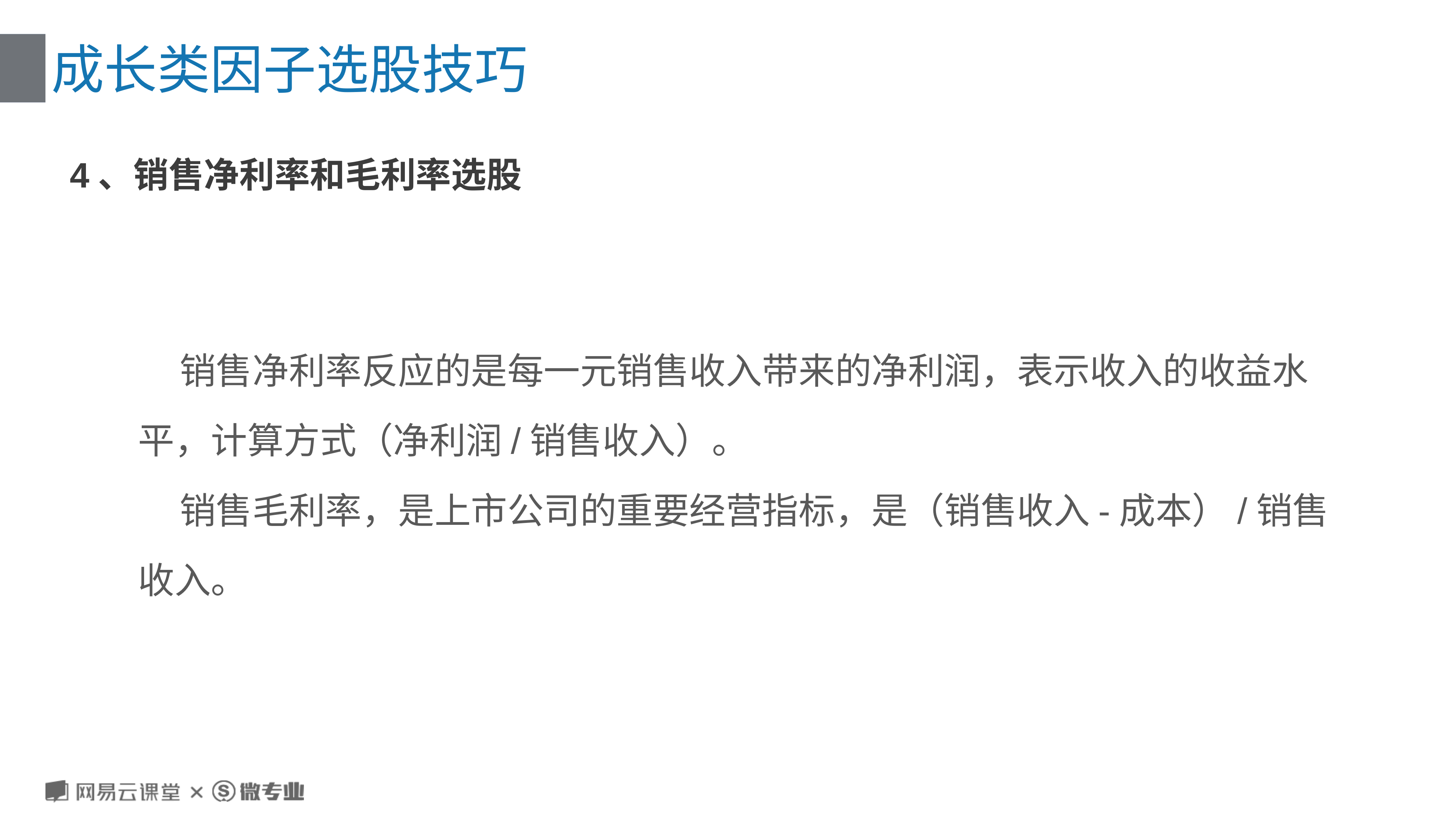

# 成长类因子选股技巧
4、销售净利率和毛利率选股
    销售净利率反应的是每一元销售收入带来的净利润，表示收入的收益水平，计算方式（净利润/销售收入）。
    销售毛利率，是上市公司的重要经营指标，是（销售收入-成本）/销售收入。